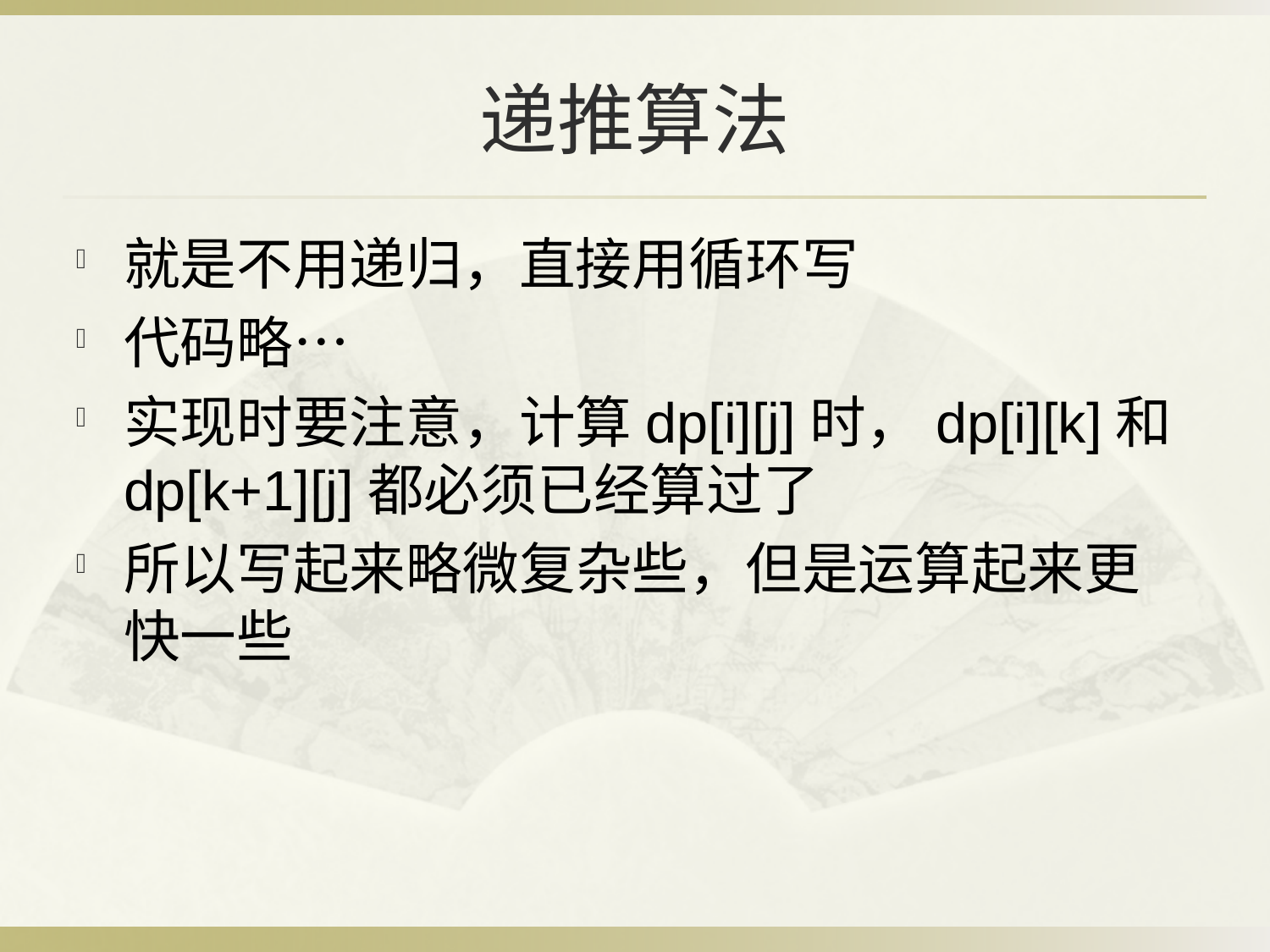

# 递推算法
就是不用递归，直接用循环写
代码略…
实现时要注意，计算dp[i][j]时，dp[i][k]和dp[k+1][j]都必须已经算过了
所以写起来略微复杂些，但是运算起来更快一些